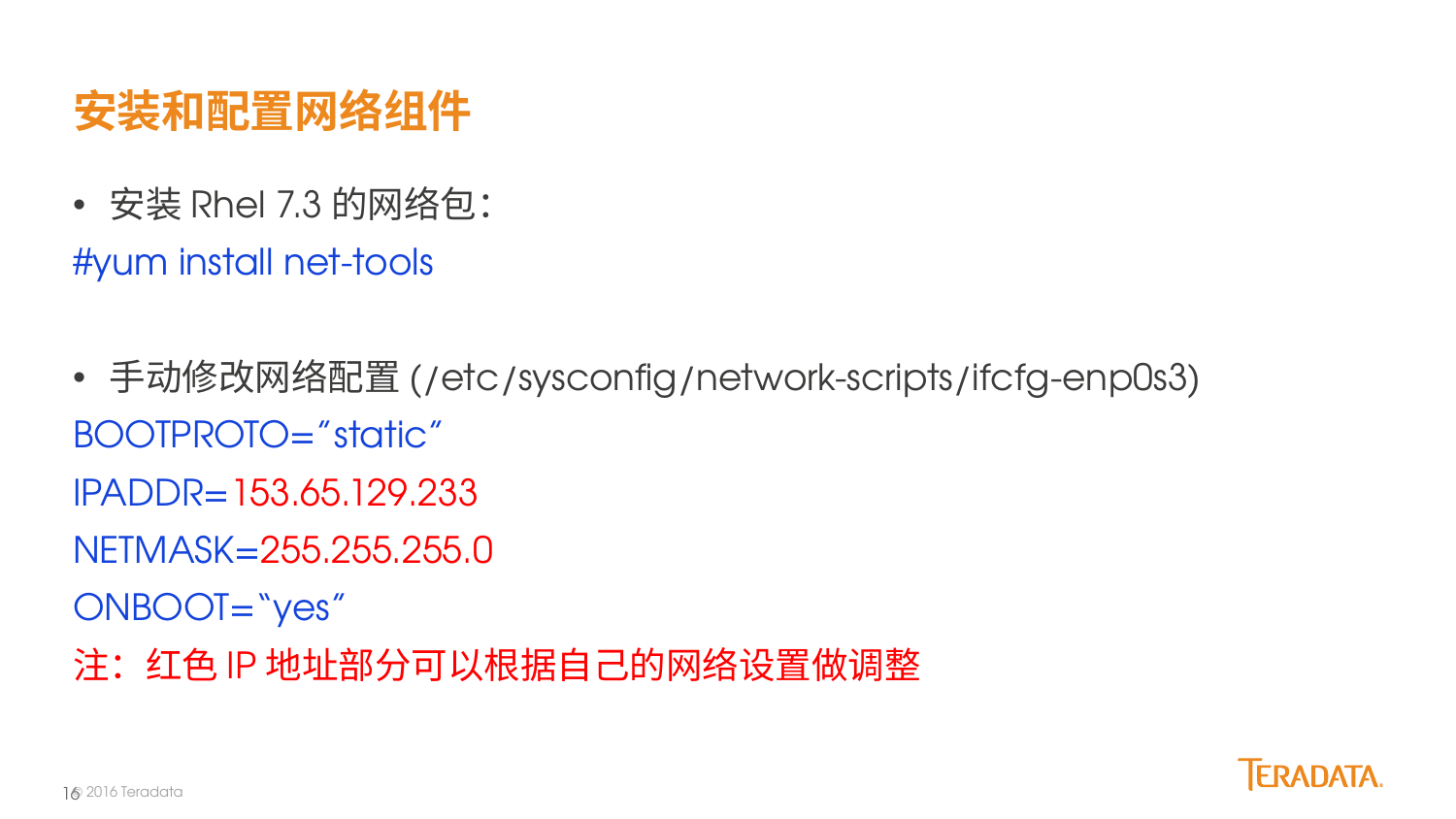

# 安装和配置网络组件
安装Rhel 7.3的网络包：
#yum install net-tools

手动修改网络配置(/etc/sysconfig/network-scripts/ifcfg-enp0s3)
BOOTPROTO=”static”
IPADDR=153.65.129.233
NETMASK=255.255.255.0
ONBOOT=“yes”
注：红色IP地址部分可以根据自己的网络设置做调整
© 2016 Teradata